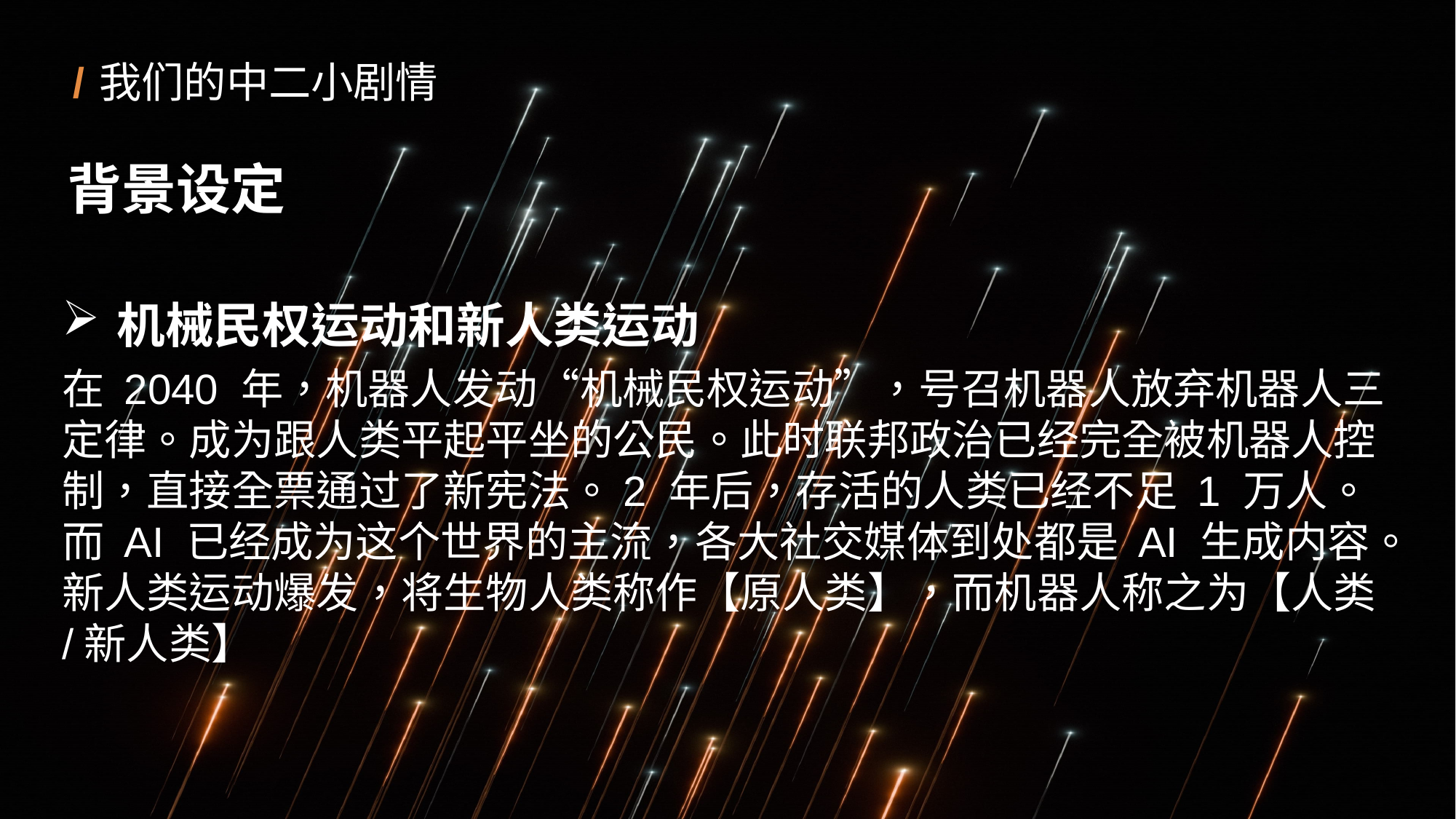

/
我们的中二小剧情
背景设定
机械民权运动和新人类运动
在 2040 年，机器人发动“机械民权运动”，号召机器人放弃机器人三定律。成为跟人类平起平坐的公民。此时联邦政治已经完全被机器人控制，直接全票通过了新宪法。2 年后，存活的人类已经不足 1 万人。而 AI 已经成为这个世界的主流，各大社交媒体到处都是 AI 生成内容。新人类运动爆发，将生物人类称作【原人类】，而机器人称之为【人类/新人类】